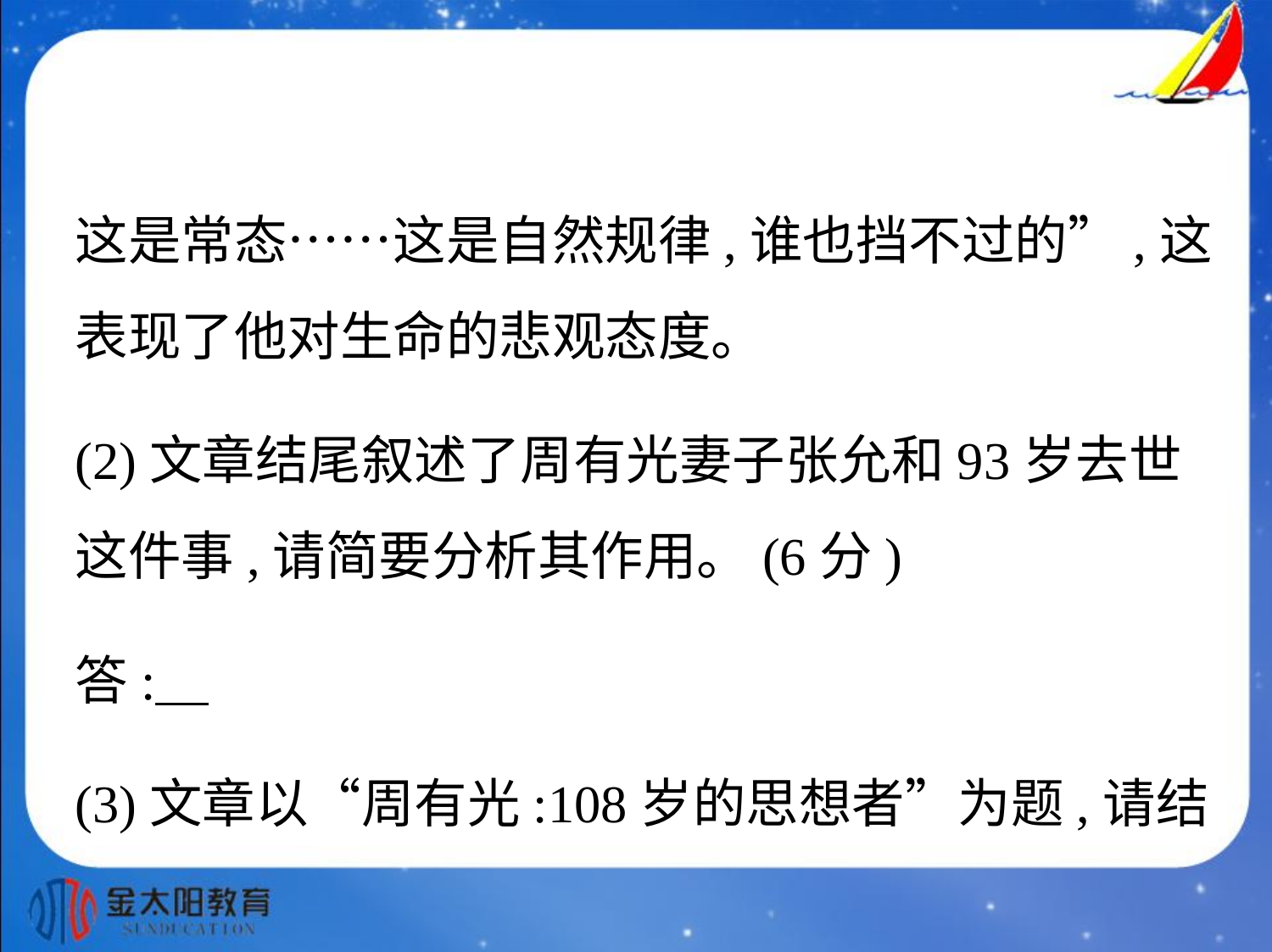

这是常态……这是自然规律,谁也挡不过的”,这
表现了他对生命的悲观态度。
(2)文章结尾叙述了周有光妻子张允和93岁去世
这件事,请简要分析其作用。(6分)
答:
(3)文章以“周有光:108岁的思想者”为题,请结